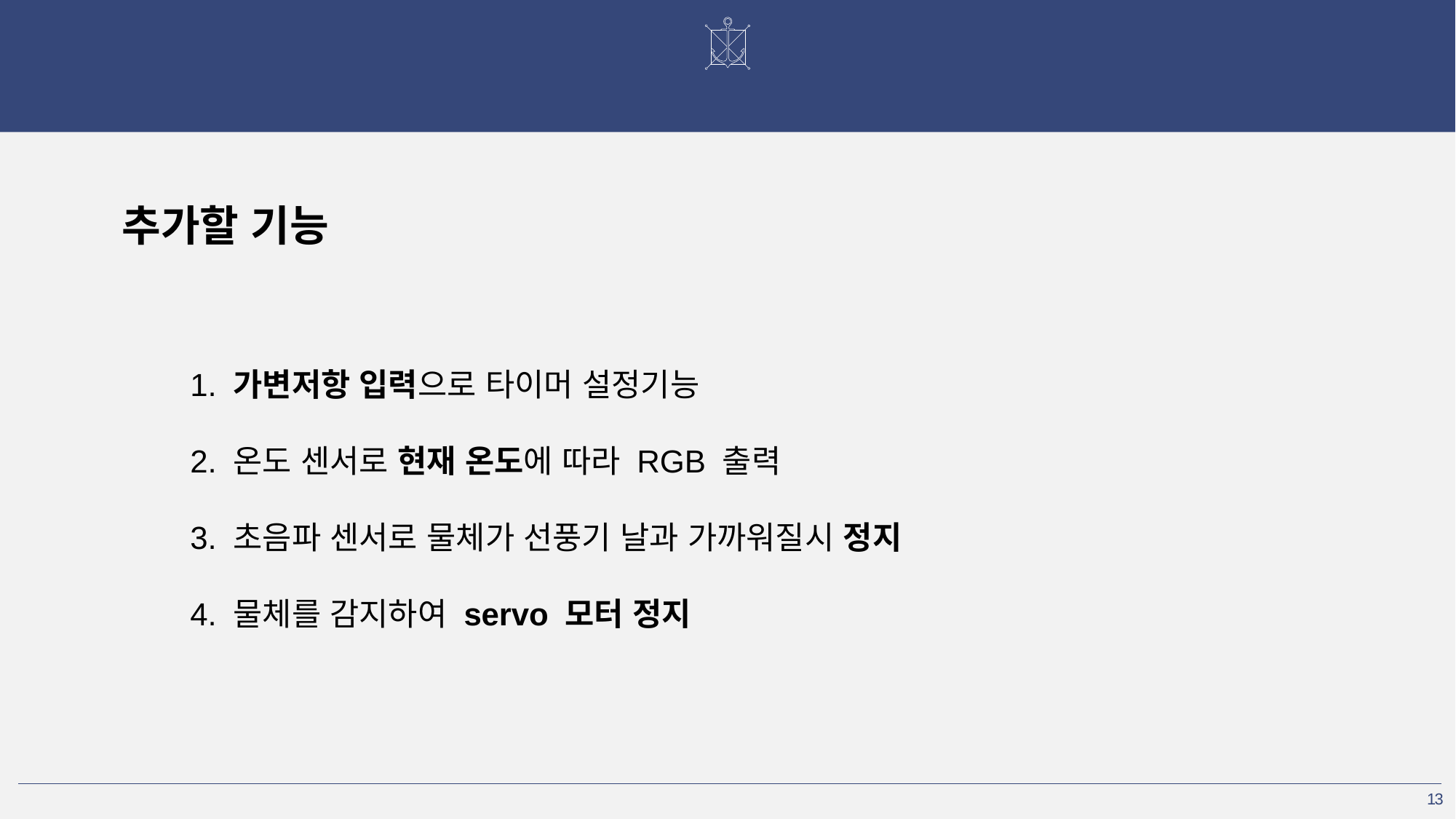

# · 구상·
추가할 기능

     1. 가변저항 입력으로 타이머 설정기능

     2. 온도 센서로 현재 온도에 따라 RGB 출력

     3. 초음파 센서로 물체가 선풍기 날과 가까워질시 정지

     4. 물체를 감지하여 servo 모터 정지

13